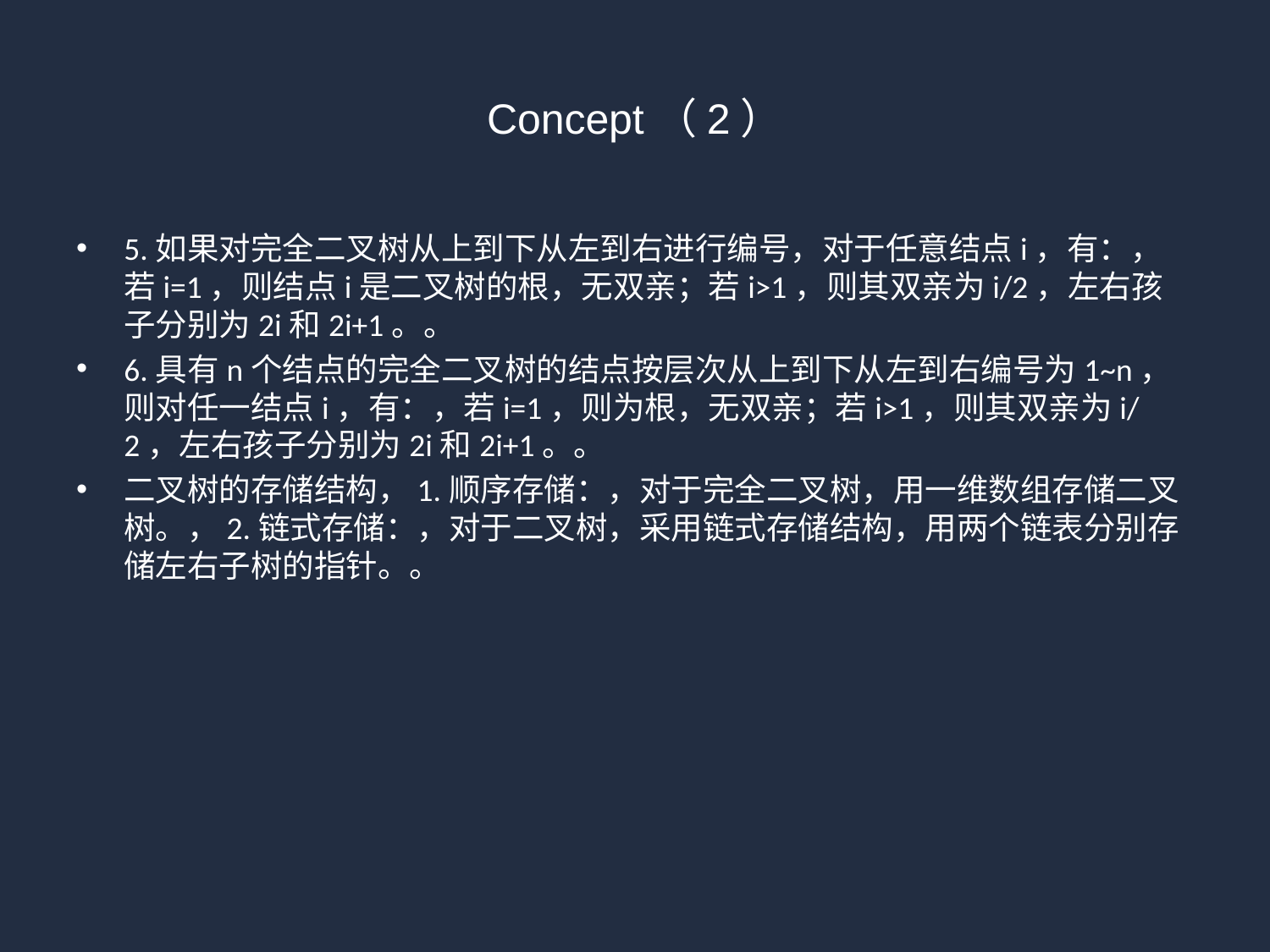

# Concept（2）
5.如果对完全二叉树从上到下从左到右进行编号，对于任意结点i，有：，若i=1，则结点i是二叉树的根，无双亲；若i>1，则其双亲为i/2，左右孩子分别为2i和2i+1。。
6.具有n个结点的完全二叉树的结点按层次从上到下从左到右编号为1~n，则对任一结点i，有：，若i=1，则为根，无双亲；若i>1，则其双亲为i/2，左右孩子分别为2i和2i+1。。
二叉树的存储结构，1.顺序存储：，对于完全二叉树，用一维数组存储二叉树。，2.链式存储：，对于二叉树，采用链式存储结构，用两个链表分别存储左右子树的指针。。